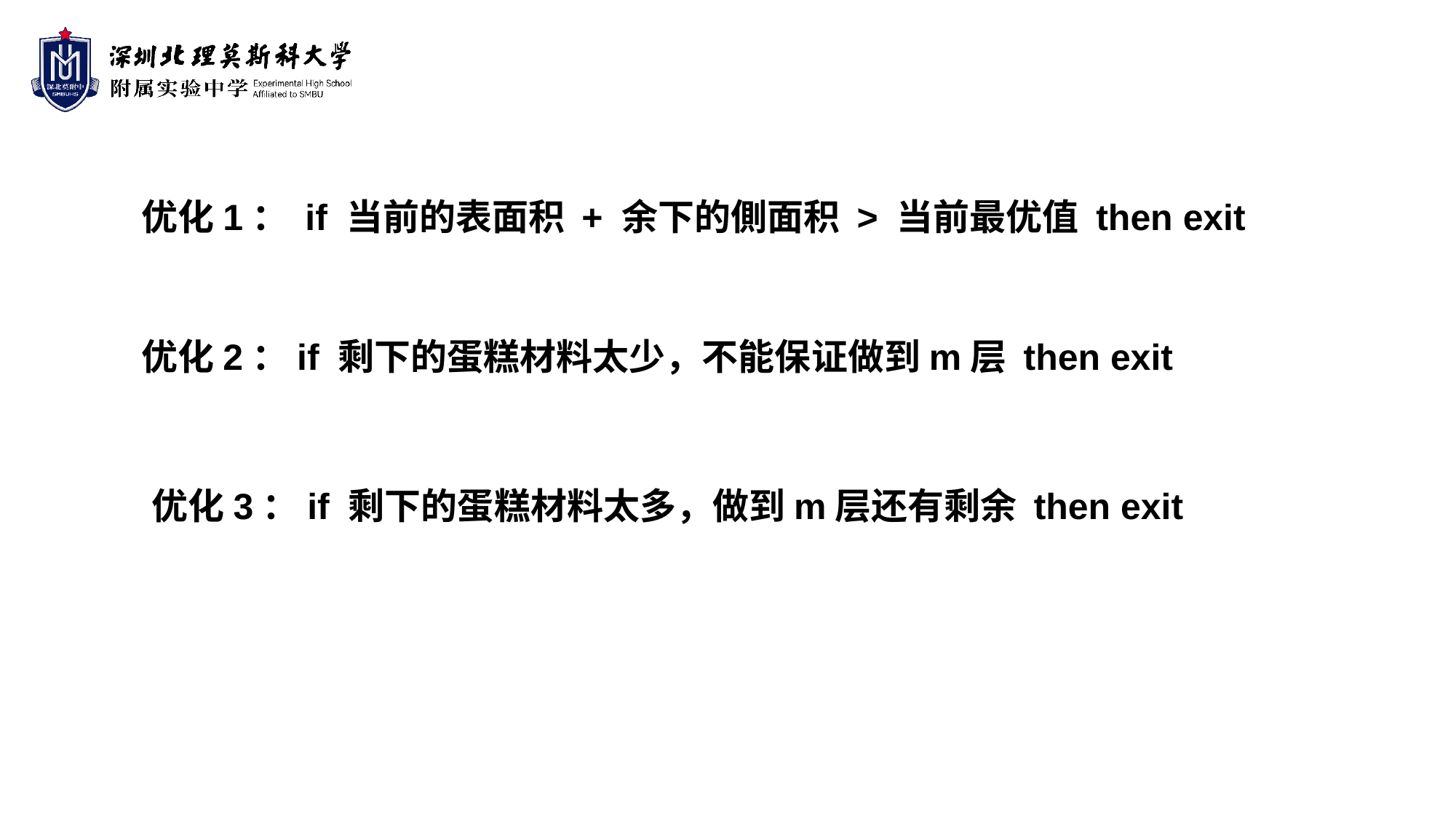

优化1： if 当前的表面积 + 余下的側面积 > 当前最优值 then exit
优化2：if 剩下的蛋糕材料太少，不能保证做到m层 then exit
优化3：if 剩下的蛋糕材料太多，做到m层还有剩余 then exit